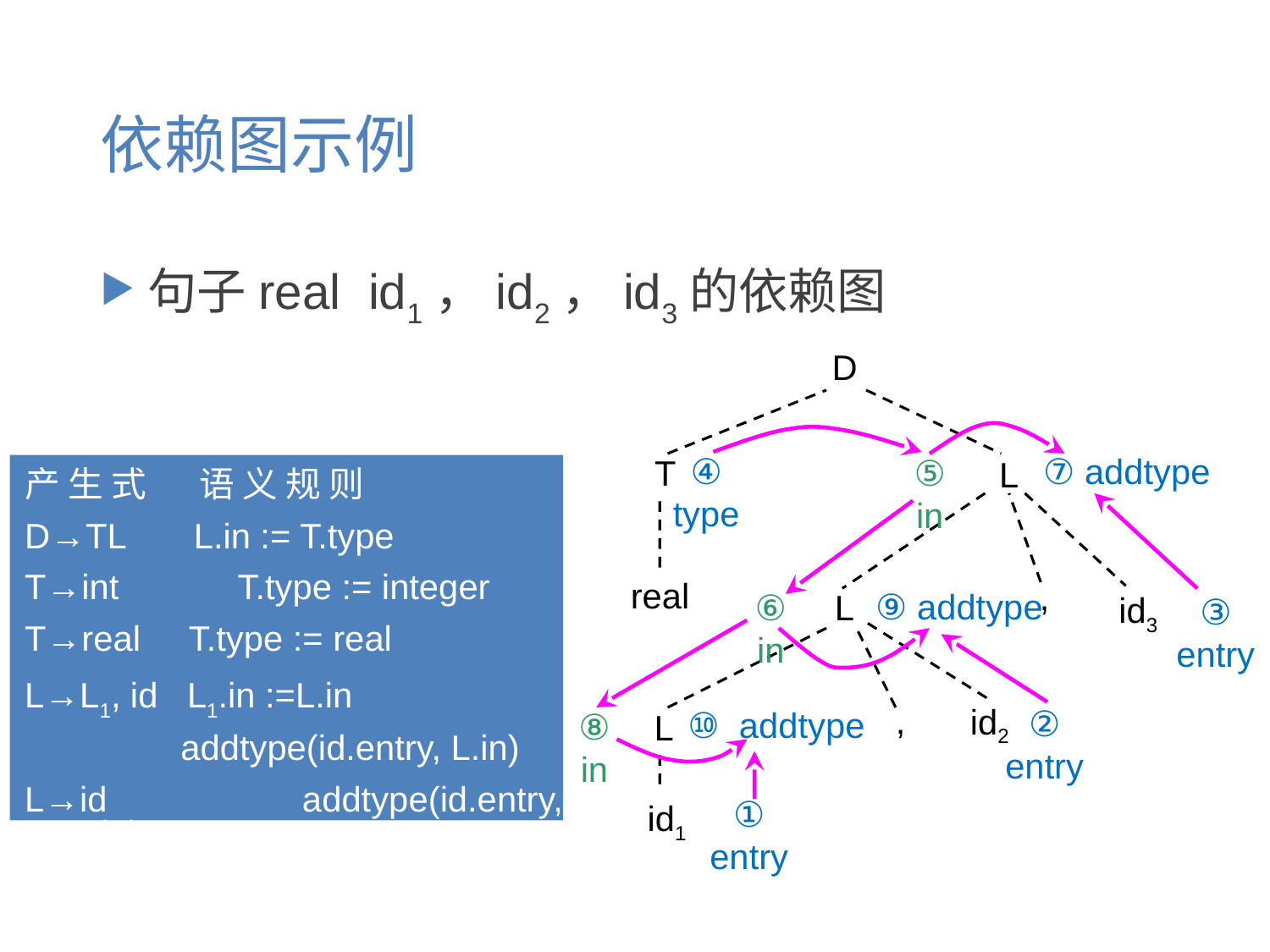

# 依赖图示例
句子real  id1，id2，id3的依赖图
D

④
type
T
L
⑦ addtype
⑤
in
产 生 式 	语 义 规 则
D→TL       L.in := T.type
T→int	    T.type := integer
T→real     T.type := real
L→L1, id   L1.in :=L.in
                addtype(id.entry, L.in)
L→id 	    addtype(id.entry, L.in)

real
,
L
⑨ addtype
id3
③
entry
⑥
in

,
id2
②
entry
L
⑩  addtype
⑧
in

①
entry
id1